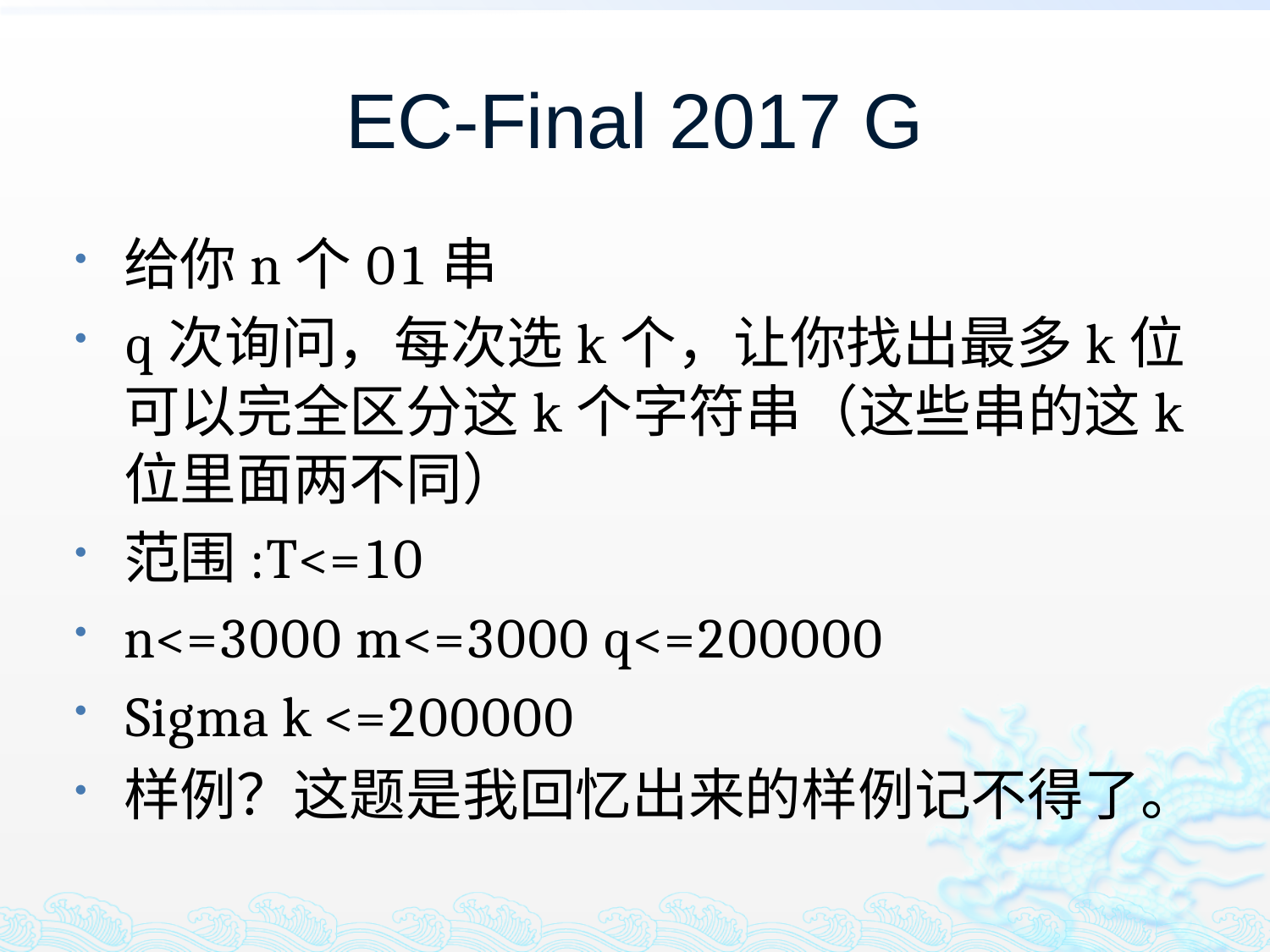

# EC-Final 2017 G
给你n个01串
q次询问，每次选k个，让你找出最多k位可以完全区分这k个字符串（这些串的这k位里面两不同）
范围:T<=10
n<=3000 m<=3000 q<=200000
Sigma k <=200000
样例？这题是我回忆出来的样例记不得了。